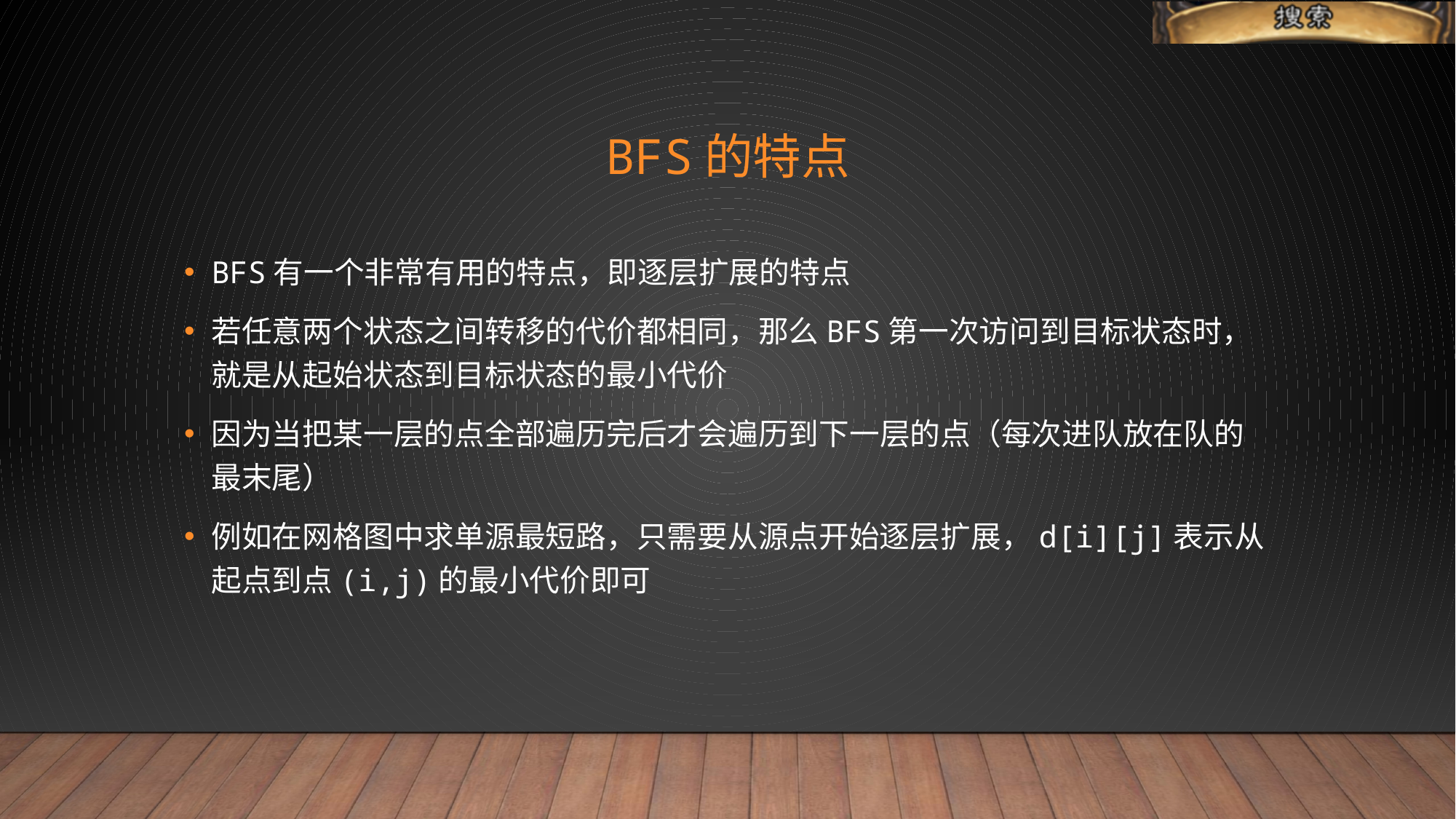

# BFS的特点
BFS有一个非常有用的特点，即逐层扩展的特点
若任意两个状态之间转移的代价都相同，那么BFS第一次访问到目标状态时，就是从起始状态到目标状态的最小代价
因为当把某一层的点全部遍历完后才会遍历到下一层的点（每次进队放在队的最末尾）
例如在网格图中求单源最短路，只需要从源点开始逐层扩展，d[i][j]表示从起点到点(i,j)的最小代价即可